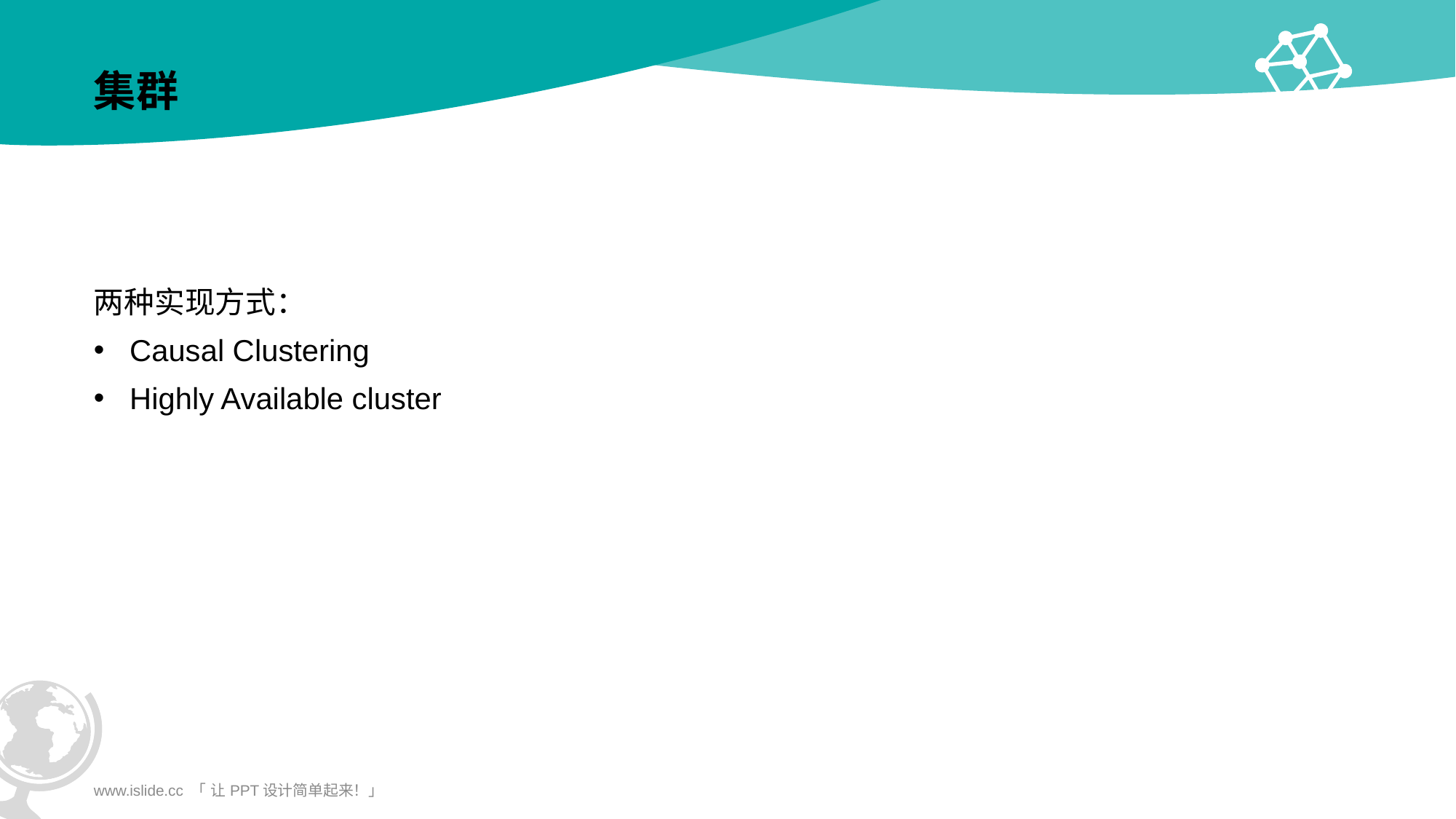

# 集群

两种实现方式：
 Causal Clustering
 Highly Available cluster

www.islide.cc 「 让PPT设计简单起来！」
48